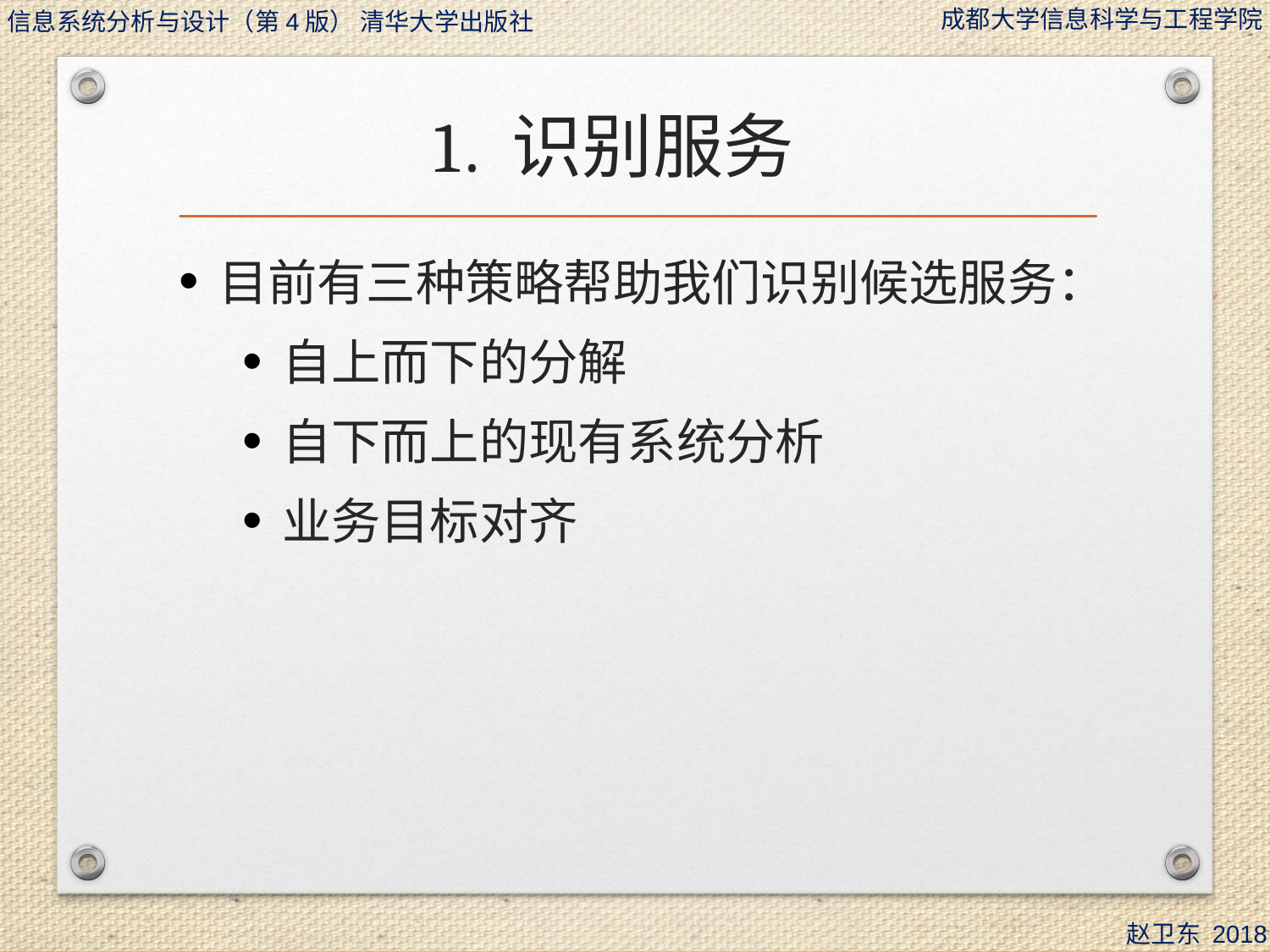

# 1. 识别服务
目前有三种策略帮助我们识别候选服务：
自上而下的分解
自下而上的现有系统分析
业务目标对齐